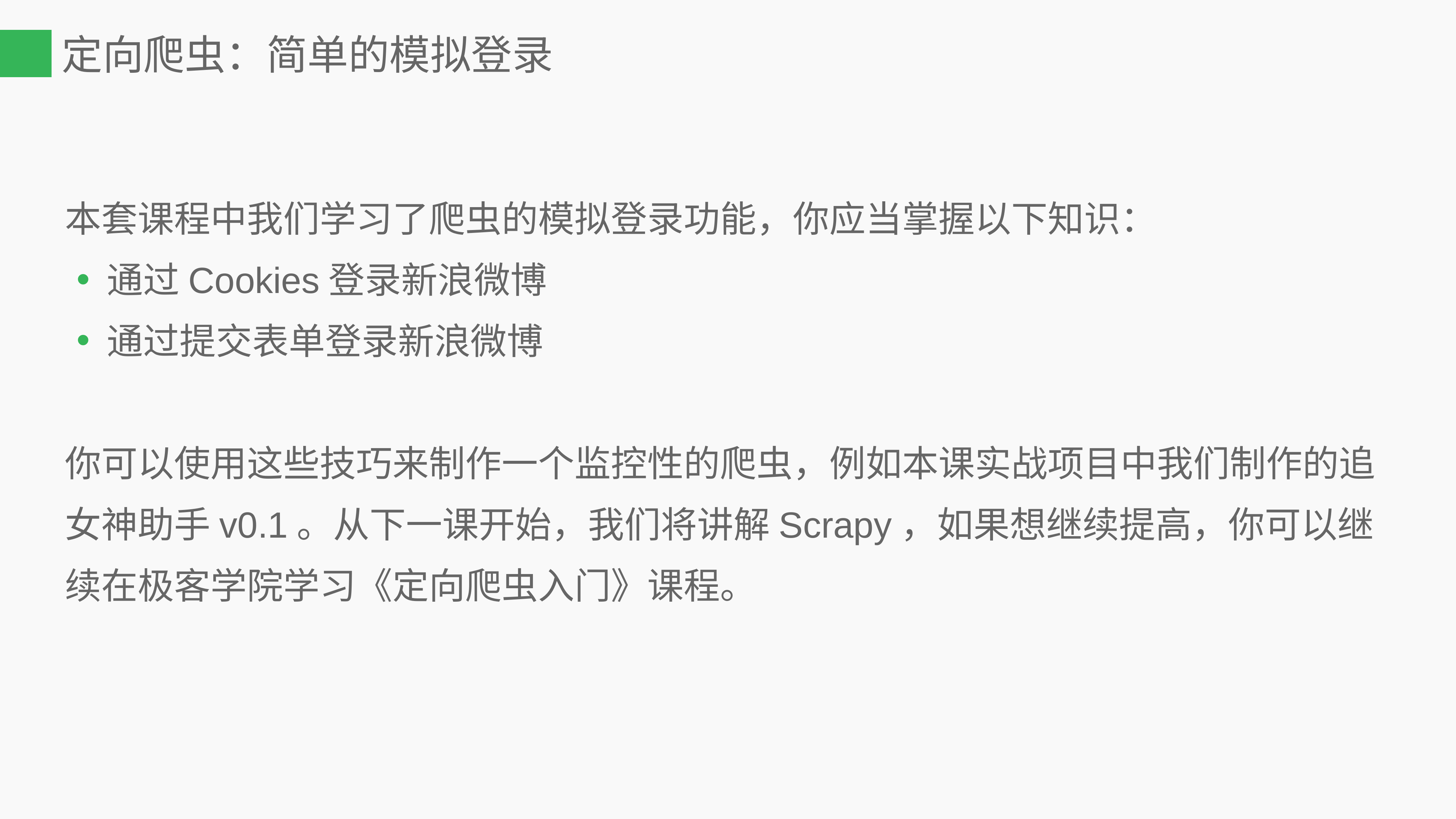

# 定向爬虫：简单的模拟登录
本套课程中我们学习了爬虫的模拟登录功能，你应当掌握以下知识：
通过Cookies登录新浪微博
通过提交表单登录新浪微博

你可以使用这些技巧来制作一个监控性的爬虫，例如本课实战项目中我们制作的追女神助手v0.1。从下一课开始，我们将讲解Scrapy，如果想继续提高，你可以继续在极客学院学习《定向爬虫入门》课程。